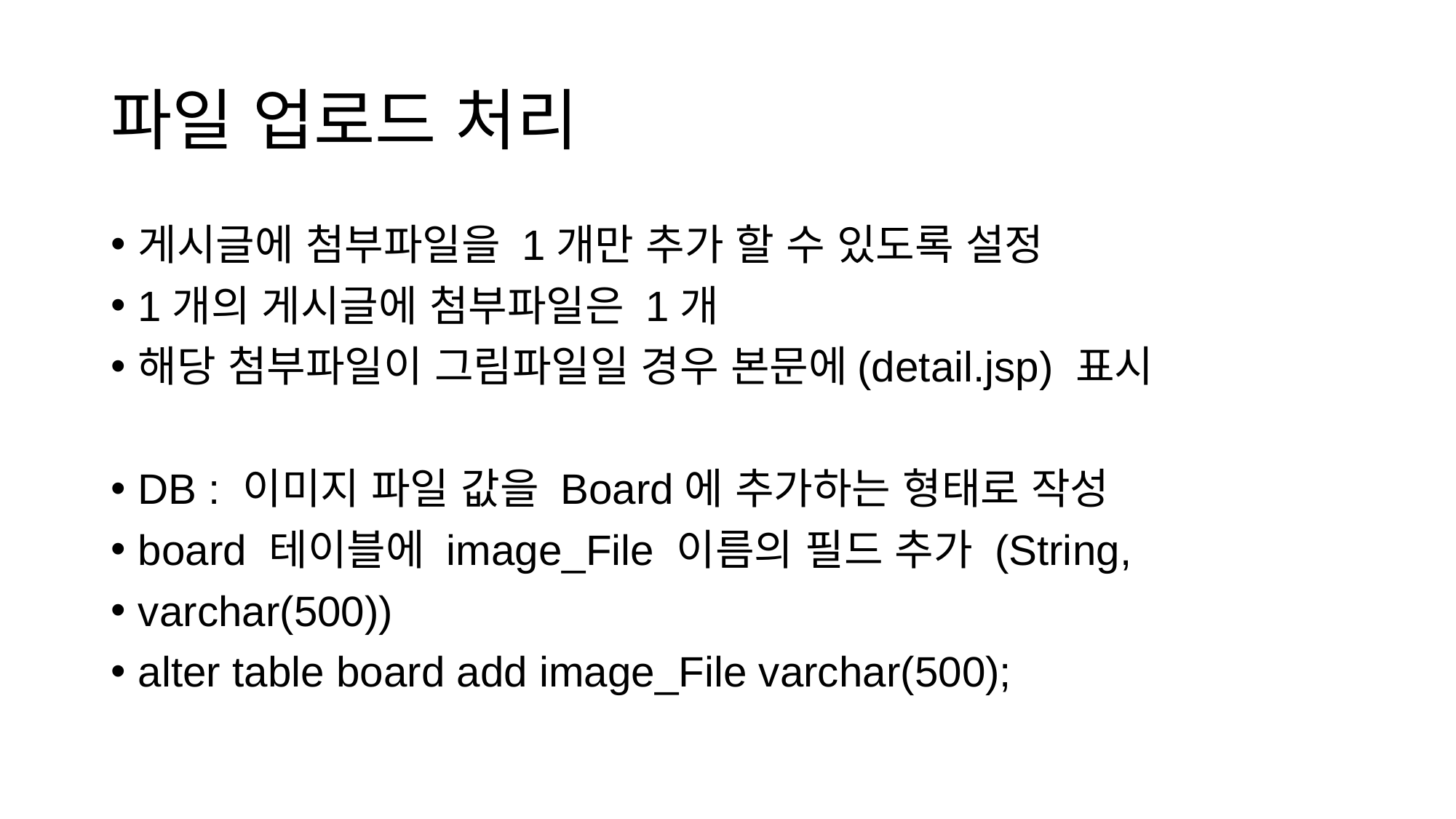

# 파일 업로드 처리
게시글에 첨부파일을 1개만 추가 할 수 있도록 설정
1개의 게시글에 첨부파일은 1개
해당 첨부파일이 그림파일일 경우 본문에(detail.jsp) 표시

DB : 이미지 파일 값을 Board에 추가하는 형태로 작성
board 테이블에 image_File 이름의 필드 추가 (String,
varchar(500))
alter table board add image_File varchar(500);